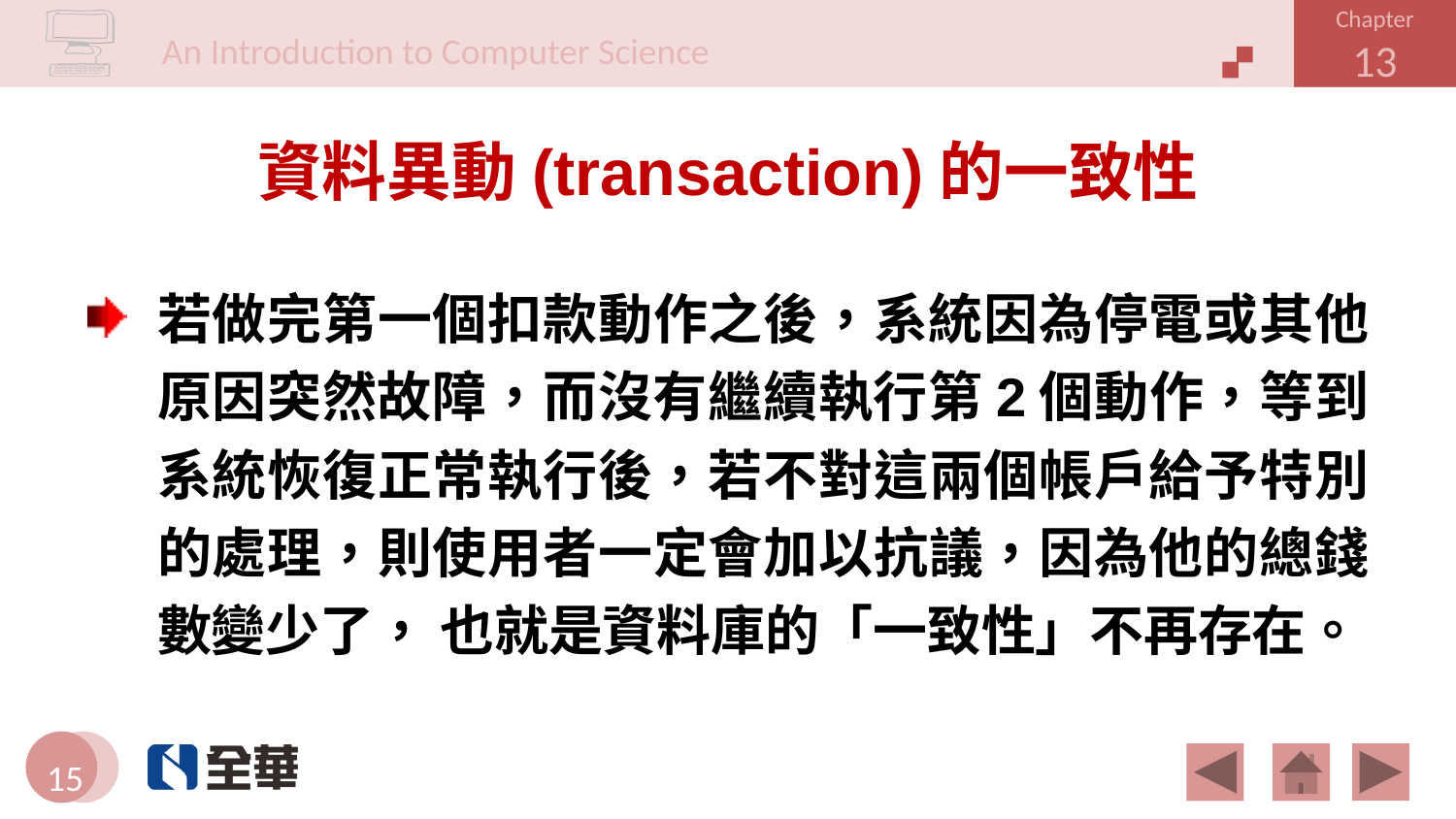

# 資料異動(transaction)的一致性
若做完第一個扣款動作之後，系統因為停電或其他原因突然故障，而沒有繼續執行第2個動作，等到系統恢復正常執行後，若不對這兩個帳戶給予特別的處理，則使用者一定會加以抗議，因為他的總錢數變少了， 也就是資料庫的「一致性」不再存在。